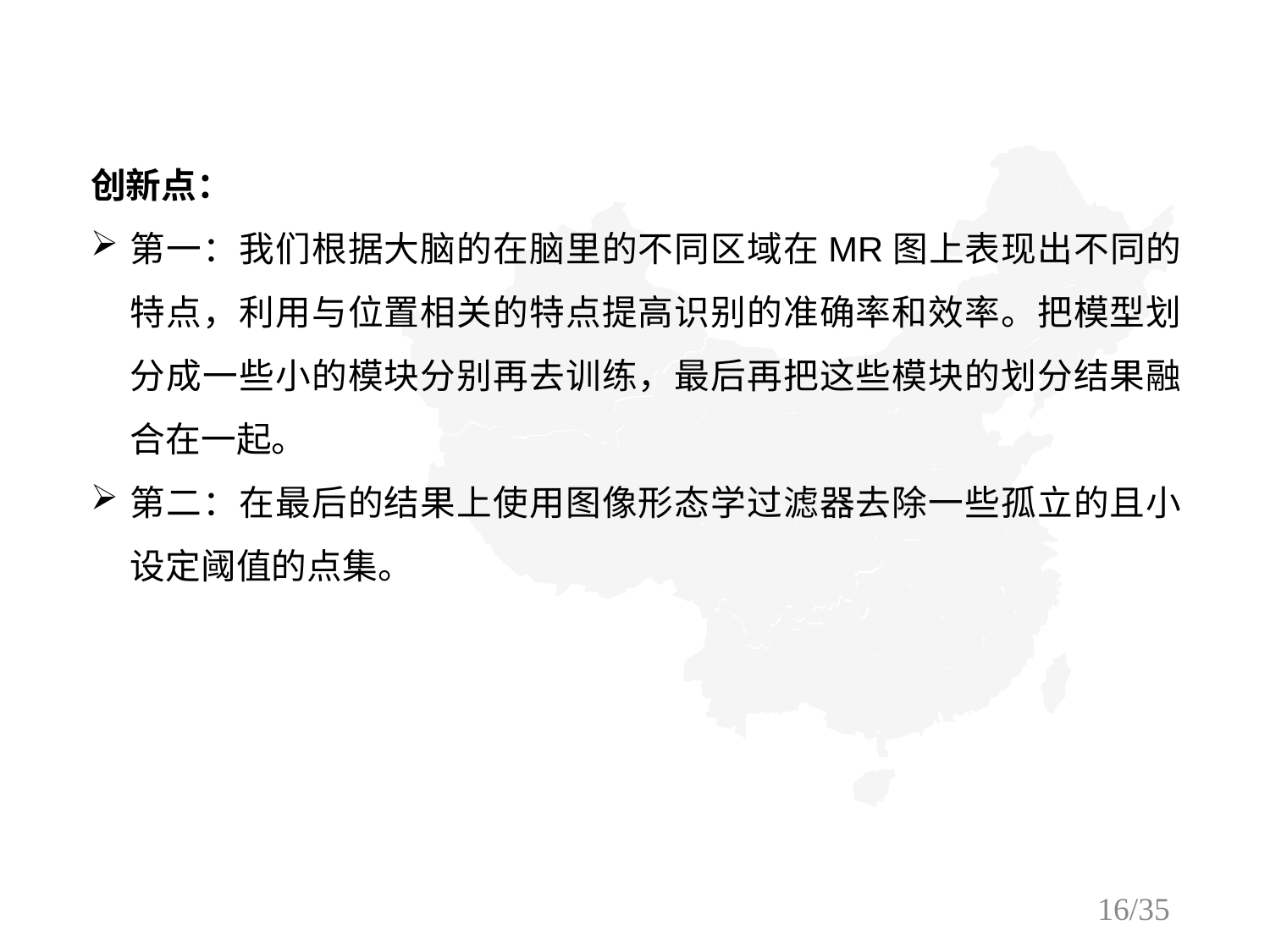

创新点：
第一：我们根据大脑的在脑里的不同区域在MR图上表现出不同的特点，利用与位置相关的特点提高识别的准确率和效率。把模型划分成一些小的模块分别再去训练，最后再把这些模块的划分结果融合在一起。
第二：在最后的结果上使用图像形态学过滤器去除一些孤立的且小设定阈值的点集。
16/35